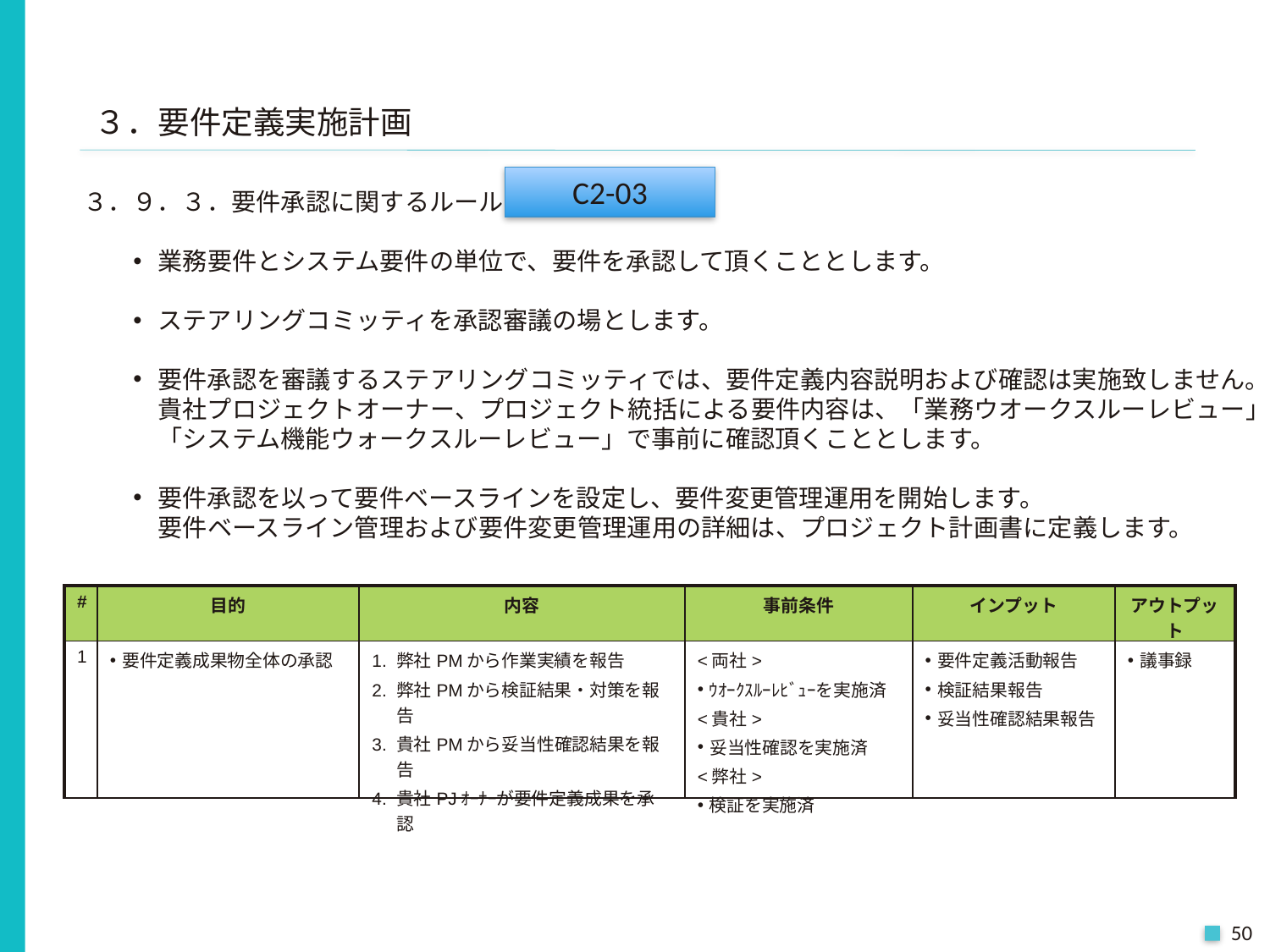

３．要件定義実施計画

C2-03
　　３．９．３．要件承認に関するルール

業務要件とシステム要件の単位で、要件を承認して頂くこととします。

ステアリングコミッティを承認審議の場とします。

要件承認を審議するステアリングコミッティでは、要件定義内容説明および確認は実施致しません。
貴社プロジェクトオーナー、プロジェクト統括による要件内容は、「業務ウオークスルーレビュー」、
「システム機能ウォークスルーレビュー」で事前に確認頂くこととします。

要件承認を以って要件ベースラインを設定し、要件変更管理運用を開始します。
要件ベースライン管理および要件変更管理運用の詳細は、プロジェクト計画書に定義します。
| # | 目的 | 内容 | 事前条件 | インプット | アウトプット |
| --- | --- | --- | --- | --- | --- |
| 1 | 要件定義成果物全体の承認 | 弊社PMから作業実績を報告 弊社PMから検証結果・対策を報告 貴社PMから妥当性確認結果を報告 貴社PJｵｰﾅｰが要件定義成果を承認 | <両社> ｳｵｰｸｽﾙｰﾚﾋﾞｭｰを実施済 <貴社> 妥当性確認を実施済 <弊社> 検証を実施済 | 要件定義活動報告 検証結果報告 妥当性確認結果報告 | 議事録 |
50